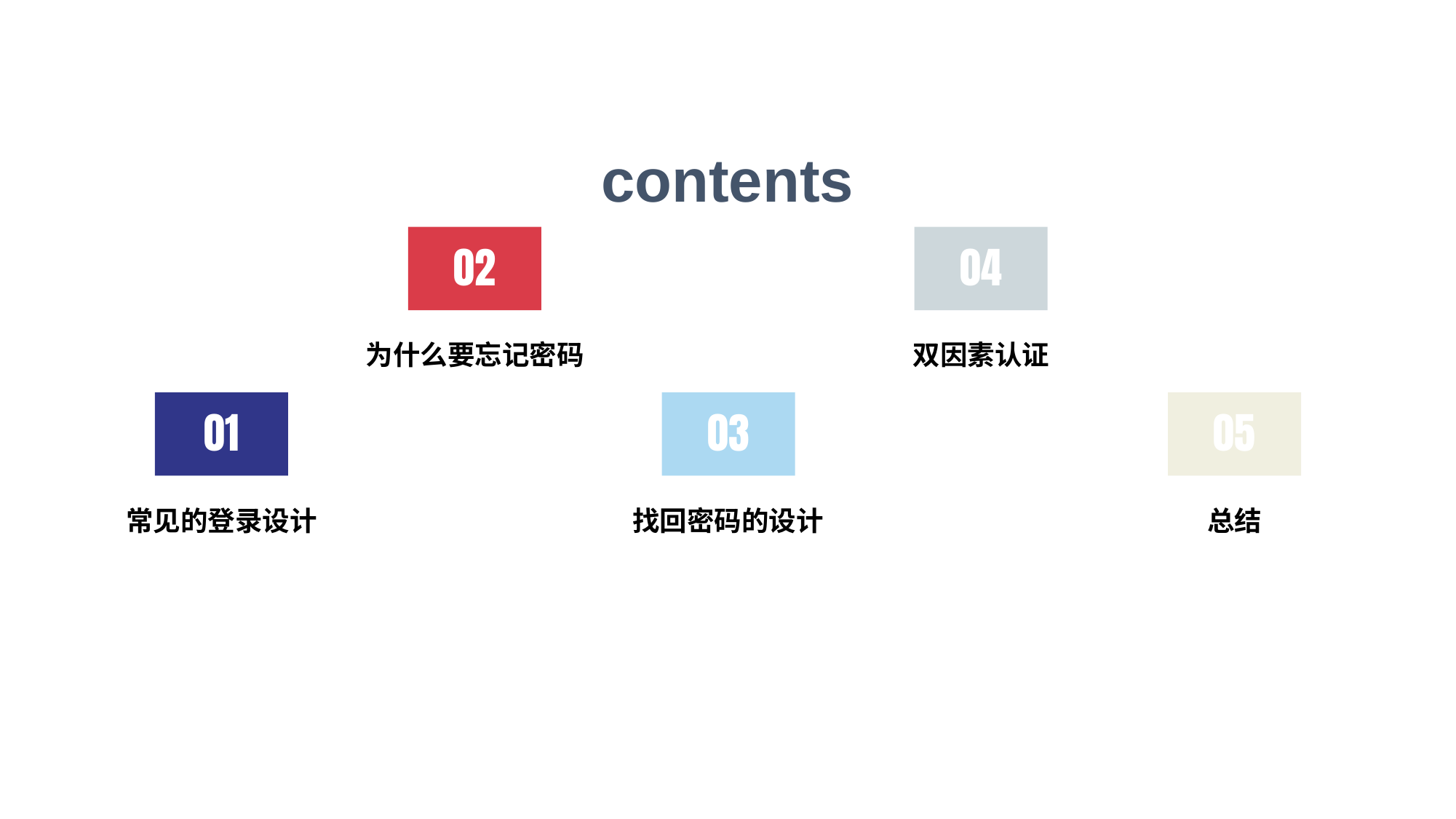

contents
02
04
为什么要忘记密码
双因素认证
01
03
05
常见的登录设计
找回密码的设计
总结